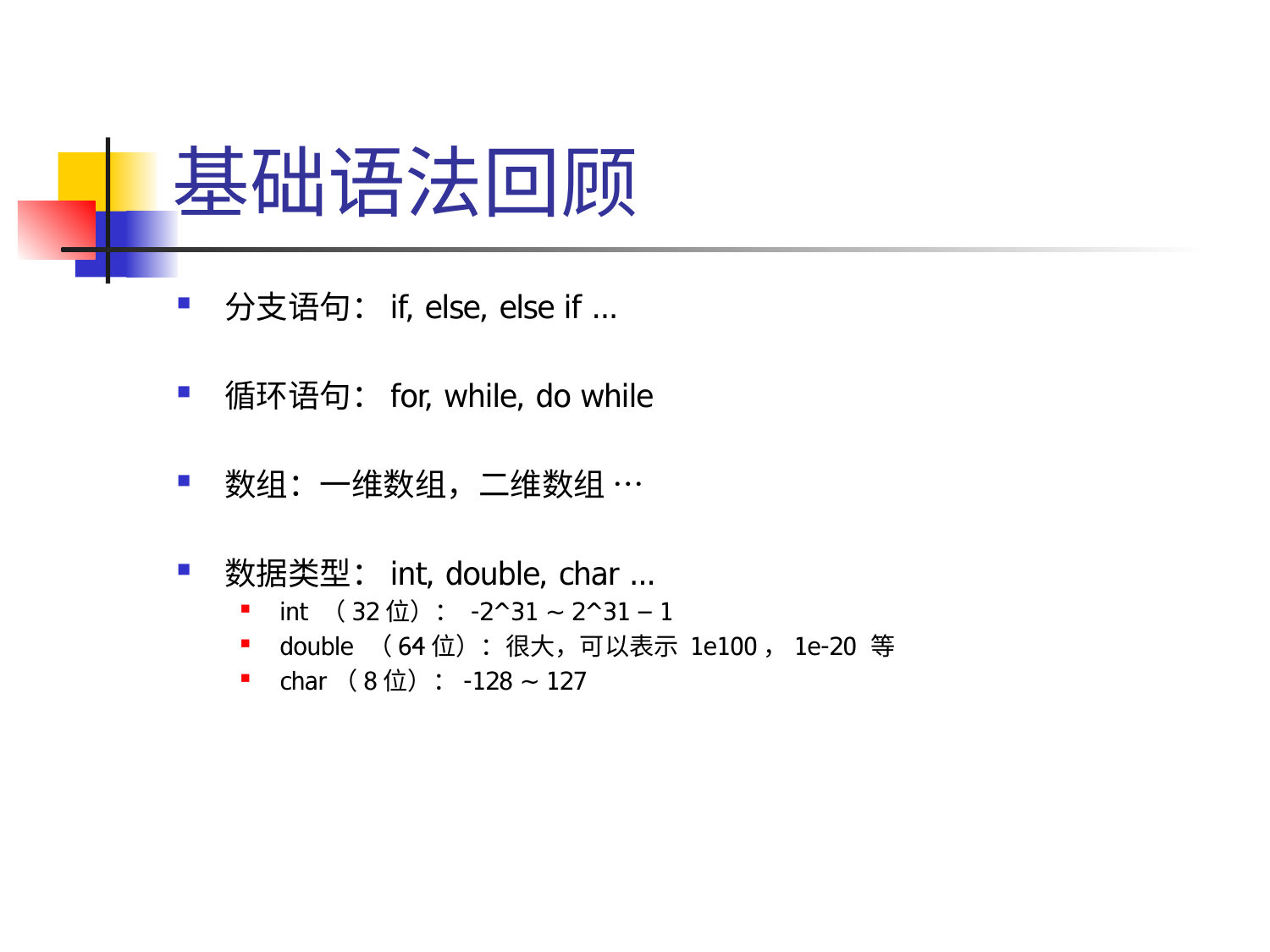

# 基础语法回顾
分支语句：if, else, else if …

循环语句：for, while, do while

数组：一维数组，二维数组 …

数据类型：int, double, char …
int （32位）： -2^31 ~ 2^31 – 1
double （64位）：很大，可以表示 1e100，1e-20 等
char（8位）：-128 ~ 127